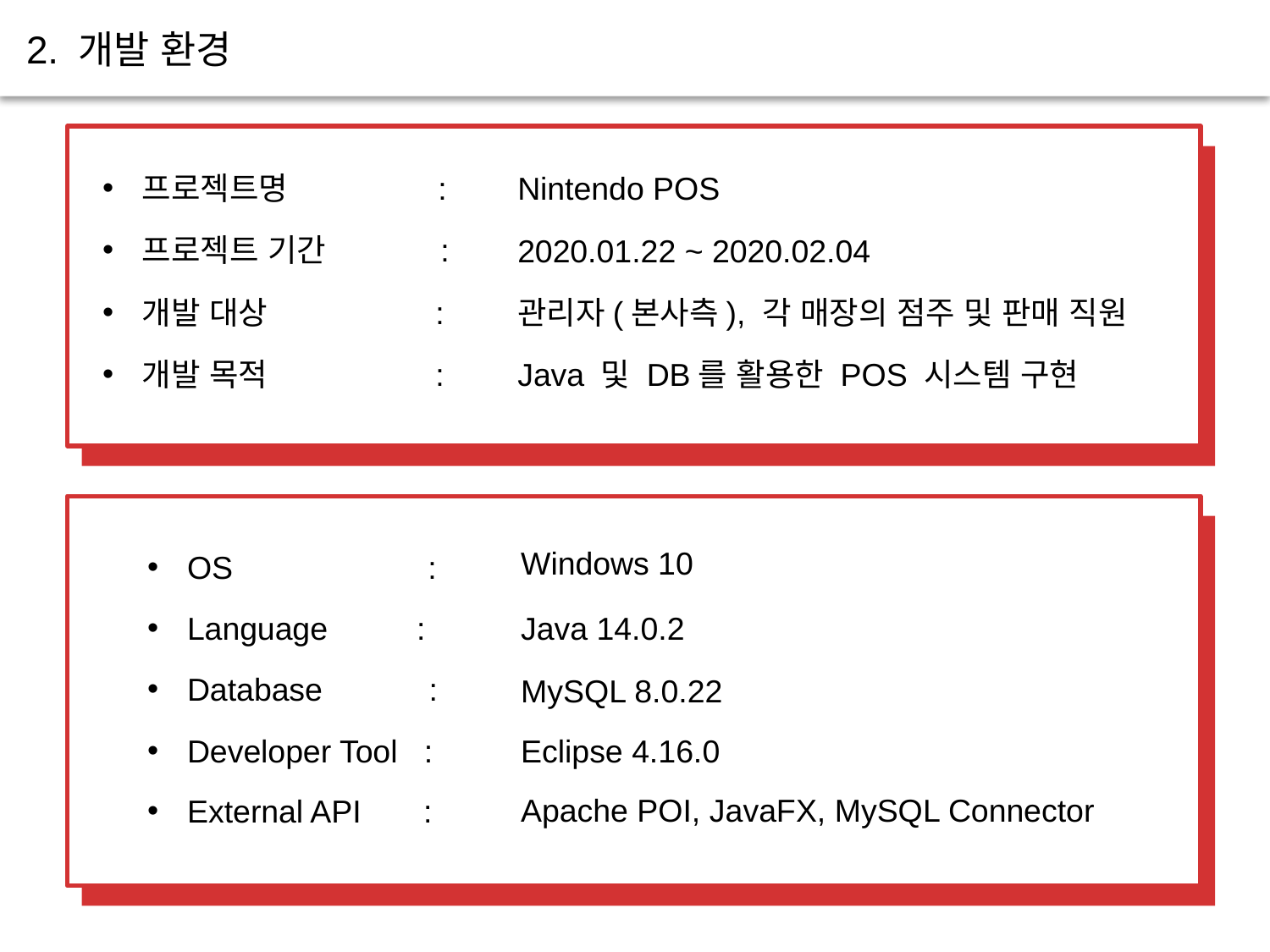

2. 개발 환경

프로젝트명                :
Nintendo POS
프로젝트 기간            :
2020.01.22 ~ 2020.02.04
개발 대상                  :
관리자(본사측), 각 매장의 점주 및 판매 직원
개발 목적                  :
Java 및 DB를 활용한 POS 시스템 구현

Windows 10
OS                      :
Language          :
Java 14.0.2
Database            :
MySQL 8.0.22
Developer Tool   :
Eclipse 4.16.0
Apache POI, JavaFX, MySQL Connector
External API       :